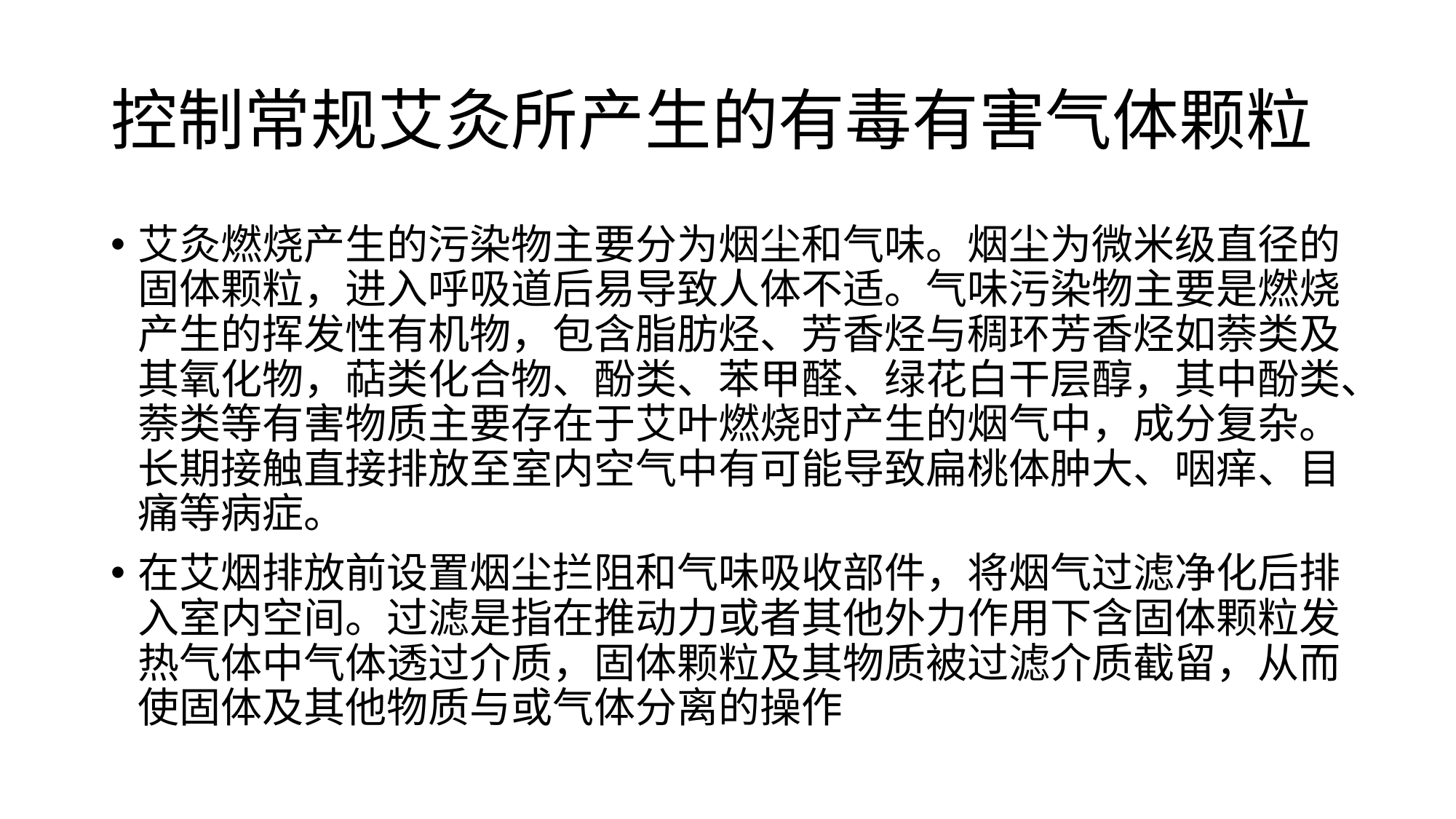

# 控制常规艾灸所产生的有毒有害气体颗粒
艾灸燃烧产生的污染物主要分为烟尘和气味。烟尘为微米级直径的固体颗粒，进入呼吸道后易导致人体不适。气味污染物主要是燃烧产生的挥发性有机物，包含脂肪烃、芳香烃与稠环芳香烃如萘类及其氧化物，萜类化合物、酚类、苯甲醛、绿花白干层醇，其中酚类、萘类等有害物质主要存在于艾叶燃烧时产生的烟气中，成分复杂。长期接触直接排放至室内空气中有可能导致扁桃体肿大、咽痒、目痛等病症。
在艾烟排放前设置烟尘拦阻和气味吸收部件，将烟气过滤净化后排入室内空间。过滤是指在推动力或者其他外力作用下含固体颗粒发热气体中气体透过介质，固体颗粒及其物质被过滤介质截留，从而使固体及其他物质与或气体分离的操作